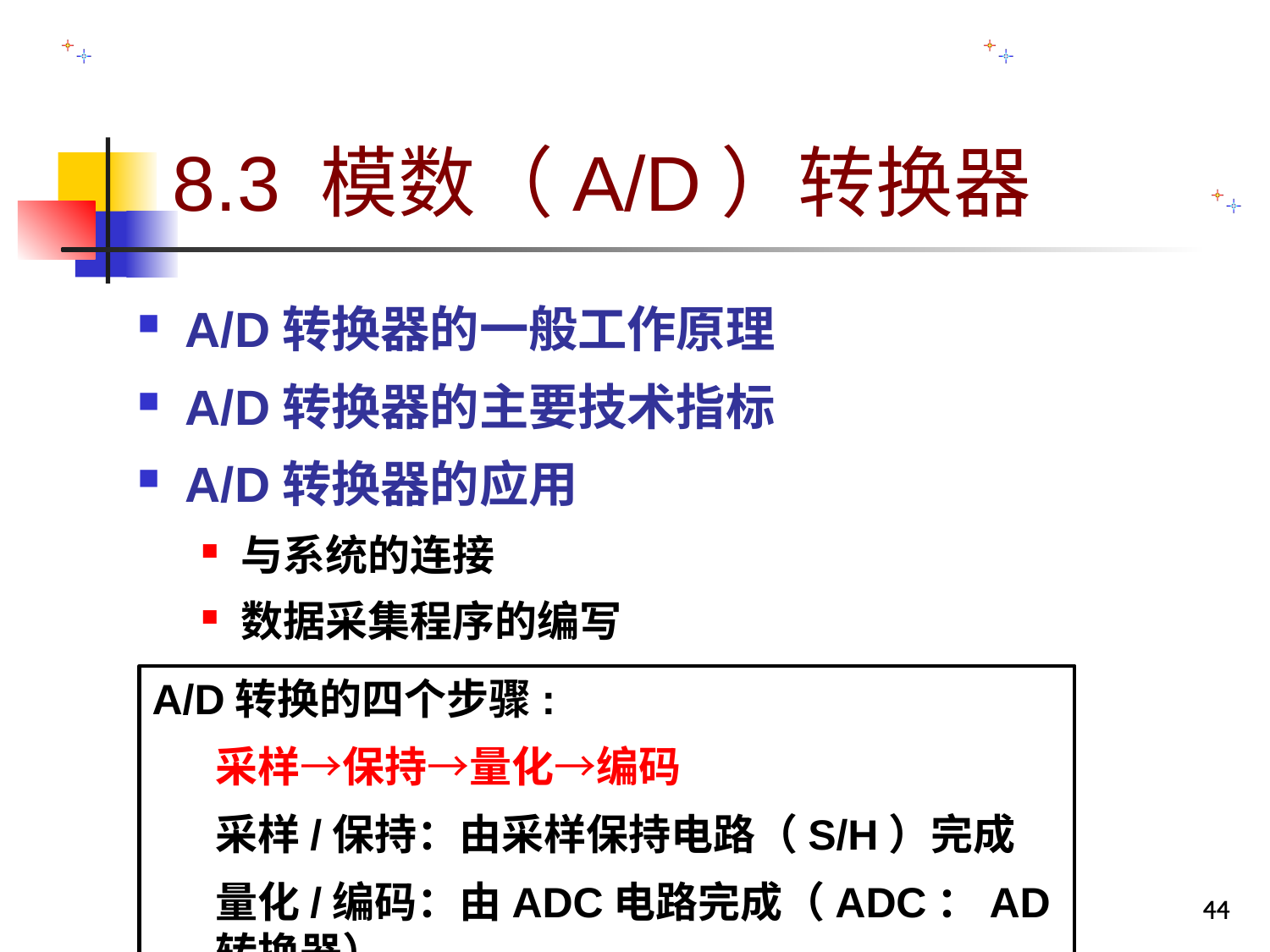

8.3 模数（A/D）转换器
A/D转换器的一般工作原理
A/D转换器的主要技术指标
A/D转换器的应用
与系统的连接
数据采集程序的编写
A/D转换的四个步骤:
采样→保持→量化→编码
采样/保持：由采样保持电路（S/H）完成
量化/编码：由ADC电路完成（ADC：AD转换器）
44